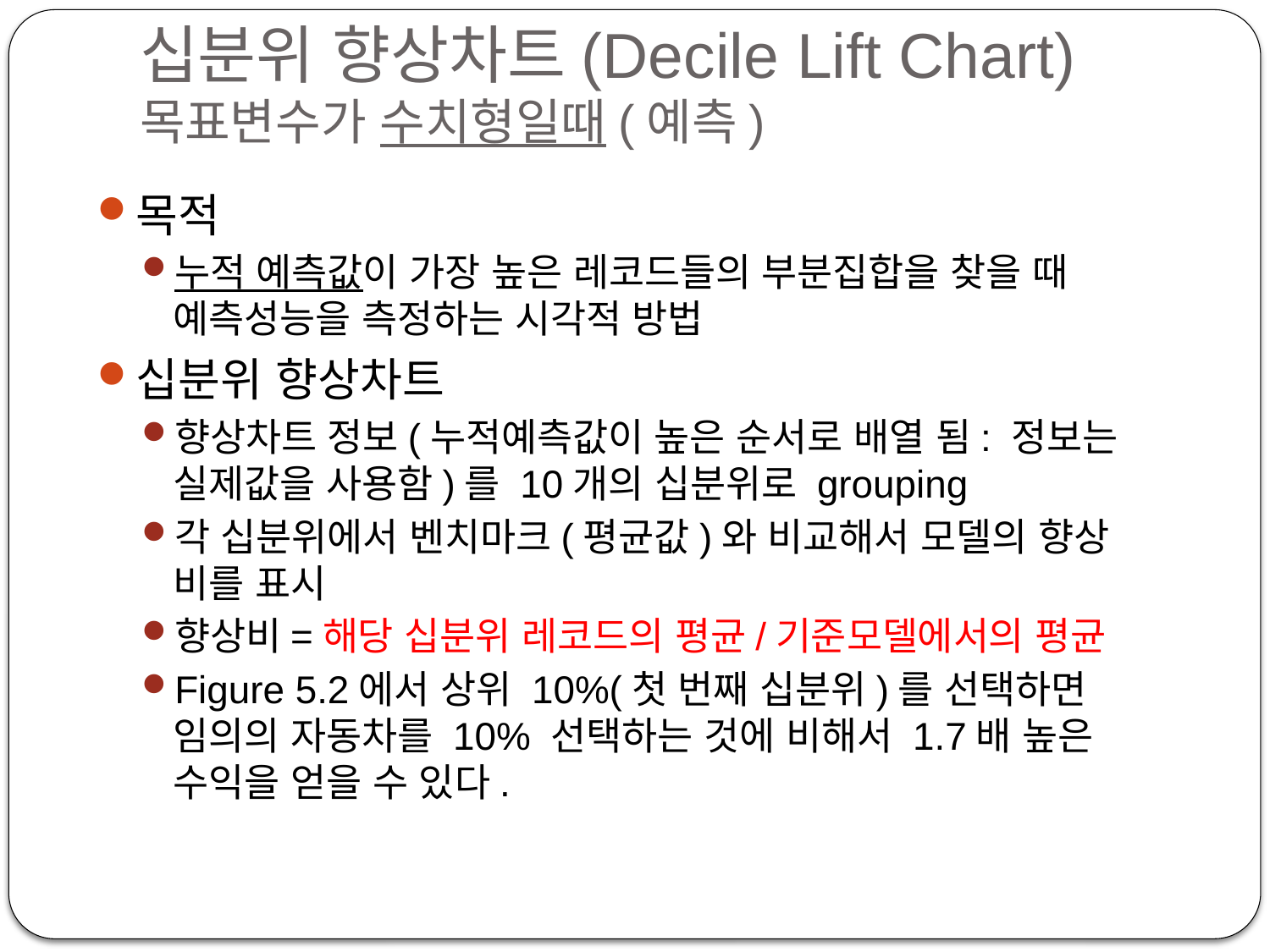

# 십분위 향상차트(Decile Lift Chart) 목표변수가 수치형일때(예측)
목적
누적 예측값이 가장 높은 레코드들의 부분집합을 찾을 때 예측성능을 측정하는 시각적 방법
십분위 향상차트
향상차트 정보(누적예측값이 높은 순서로 배열 됨: 정보는 실제값을 사용함)를 10개의 십분위로 grouping
각 십분위에서 벤치마크(평균값)와 비교해서 모델의 향상 비를 표시
향상비=해당 십분위 레코드의 평균/기준모델에서의 평균
Figure 5.2에서 상위 10%(첫 번째 십분위)를 선택하면 임의의 자동차를 10% 선택하는 것에 비해서 1.7배 높은 수익을 얻을 수 있다.